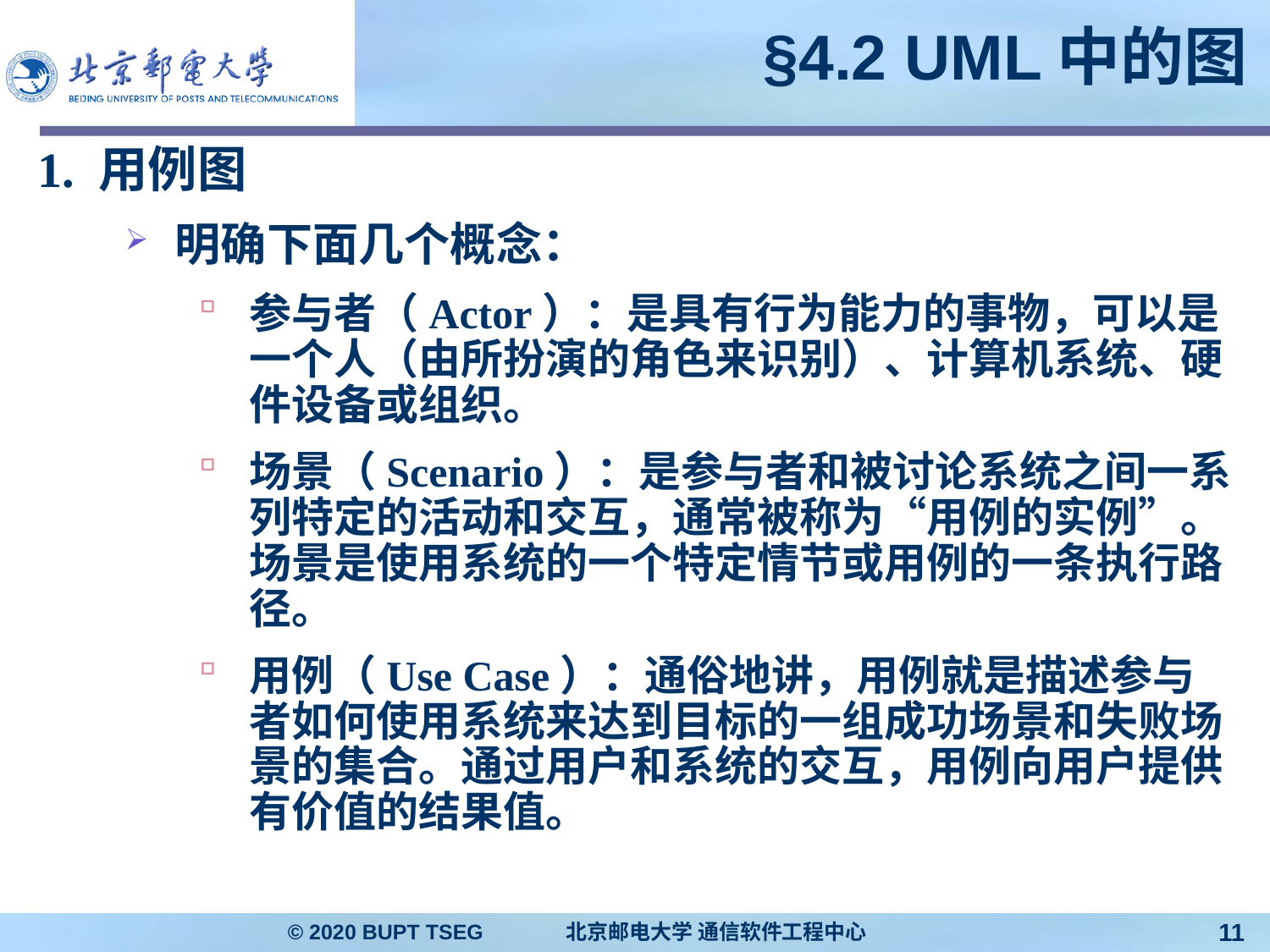

# §4.2 UML中的图
1. 用例图
明确下面几个概念：
参与者（Actor）：是具有行为能力的事物，可以是一个人（由所扮演的角色来识别）、计算机系统、硬件设备或组织。
场景（Scenario）：是参与者和被讨论系统之间一系列特定的活动和交互，通常被称为“用例的实例”。场景是使用系统的一个特定情节或用例的一条执行路径。
用例（Use Case）：通俗地讲，用例就是描述参与者如何使用系统来达到目标的一组成功场景和失败场景的集合。通过用户和系统的交互，用例向用户提供有价值的结果值。
© 2020 BUPT TSEG             北京邮电大学 通信软件工程中心